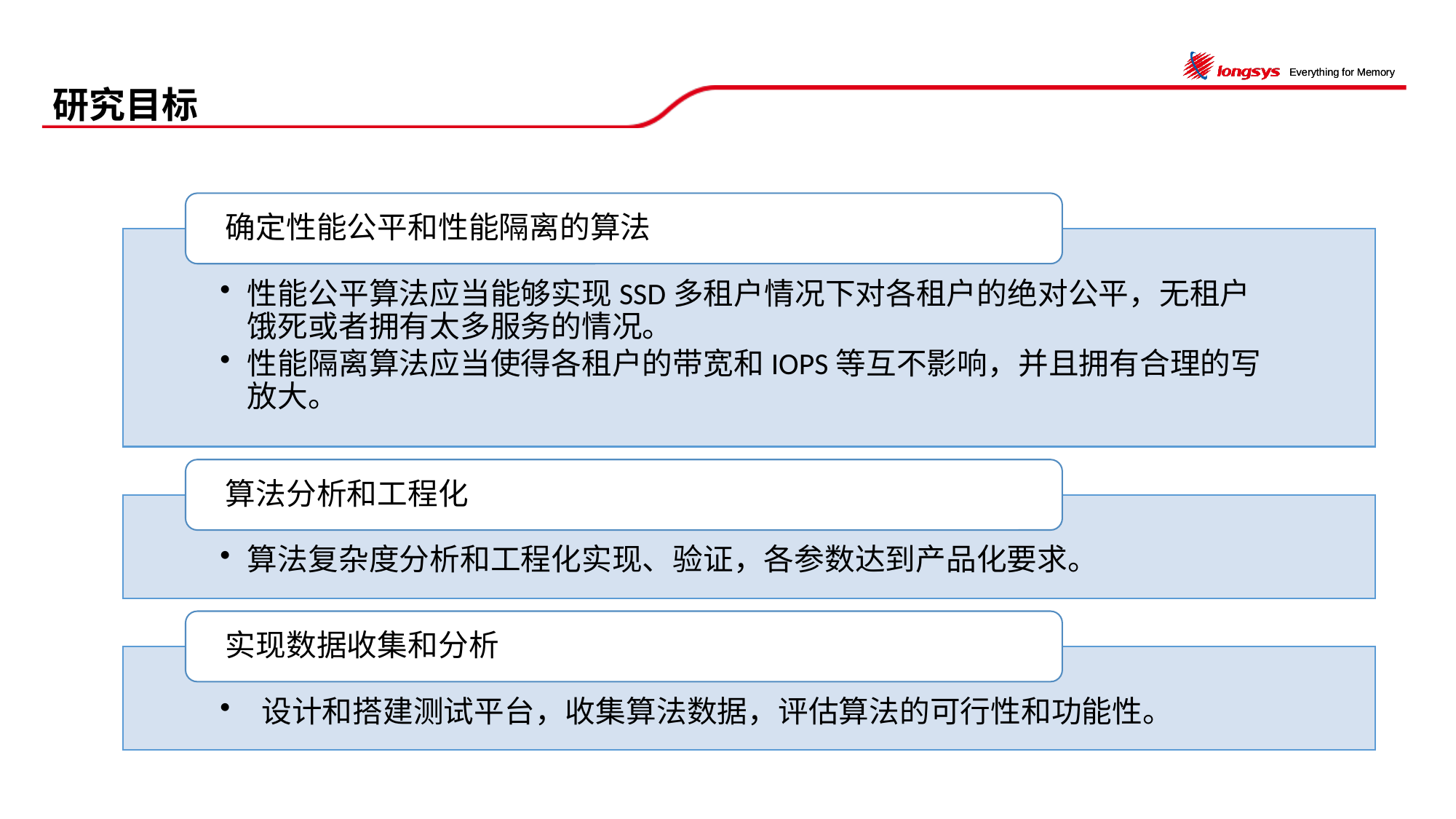

# 研究目标
性能公平算法应当能够实现SSD多租户情况下对各租户的绝对公平，无租户饿死或者拥有太多服务的情况。
性能隔离算法应当使得各租户的带宽和IOPS等互不影响，并且拥有合理的写放大。
确定性能公平和性能隔离的算法
算法复杂度分析和工程化实现、验证，各参数达到产品化要求。
算法分析和工程化
 设计和搭建测试平台，收集算法数据，评估算法的可行性和功能性。
实现数据收集和分析